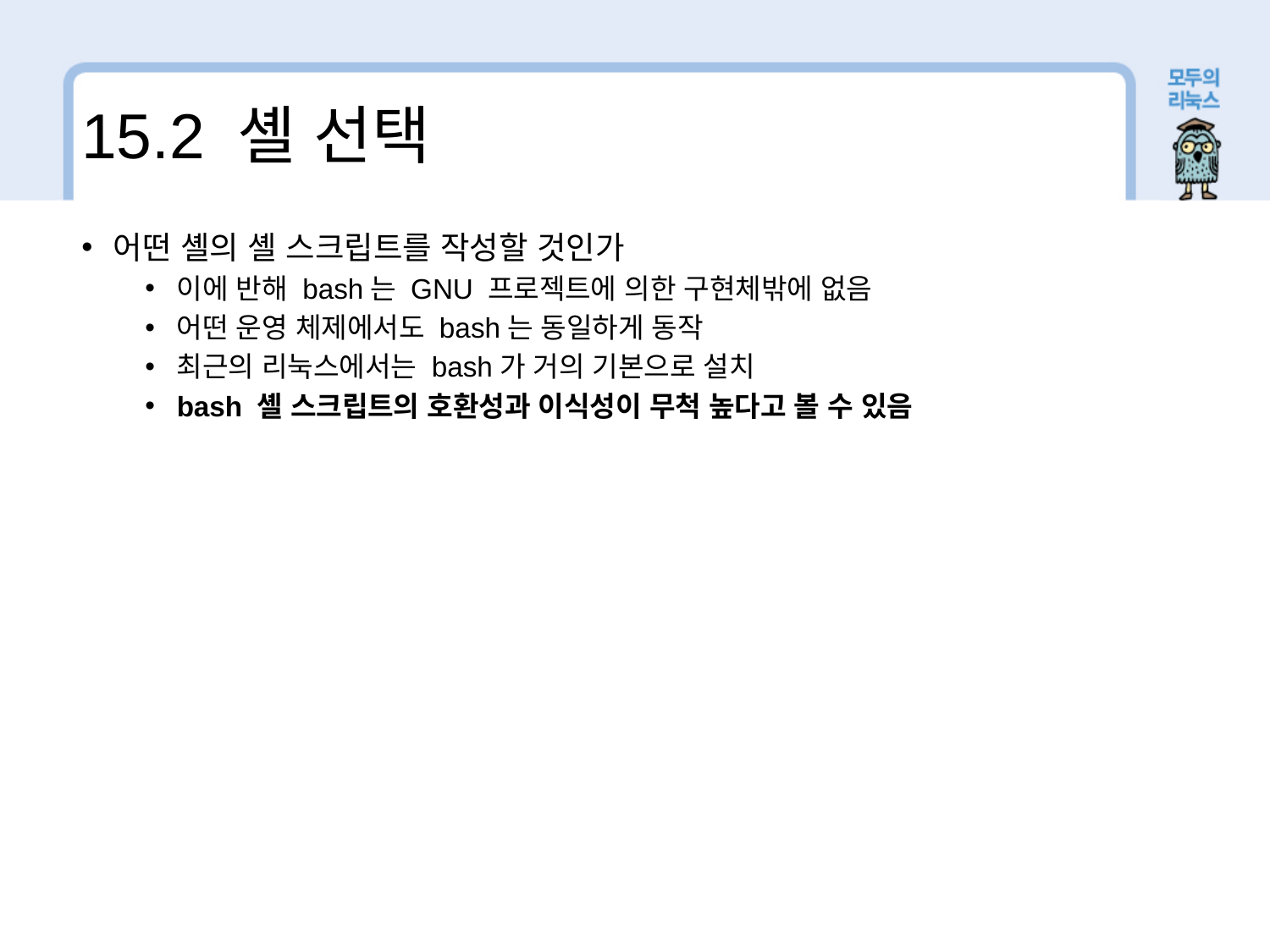

15.2 셸 선택
어떤 셸의 셸 스크립트를 작성할 것인가
이에 반해 bash는 GNU 프로젝트에 의한 구현체밖에 없음
어떤 운영 체제에서도 bash는 동일하게 동작
최근의 리눅스에서는 bash가 거의 기본으로 설치
bash 셸 스크립트의 호환성과 이식성이 무척 높다고 볼 수 있음